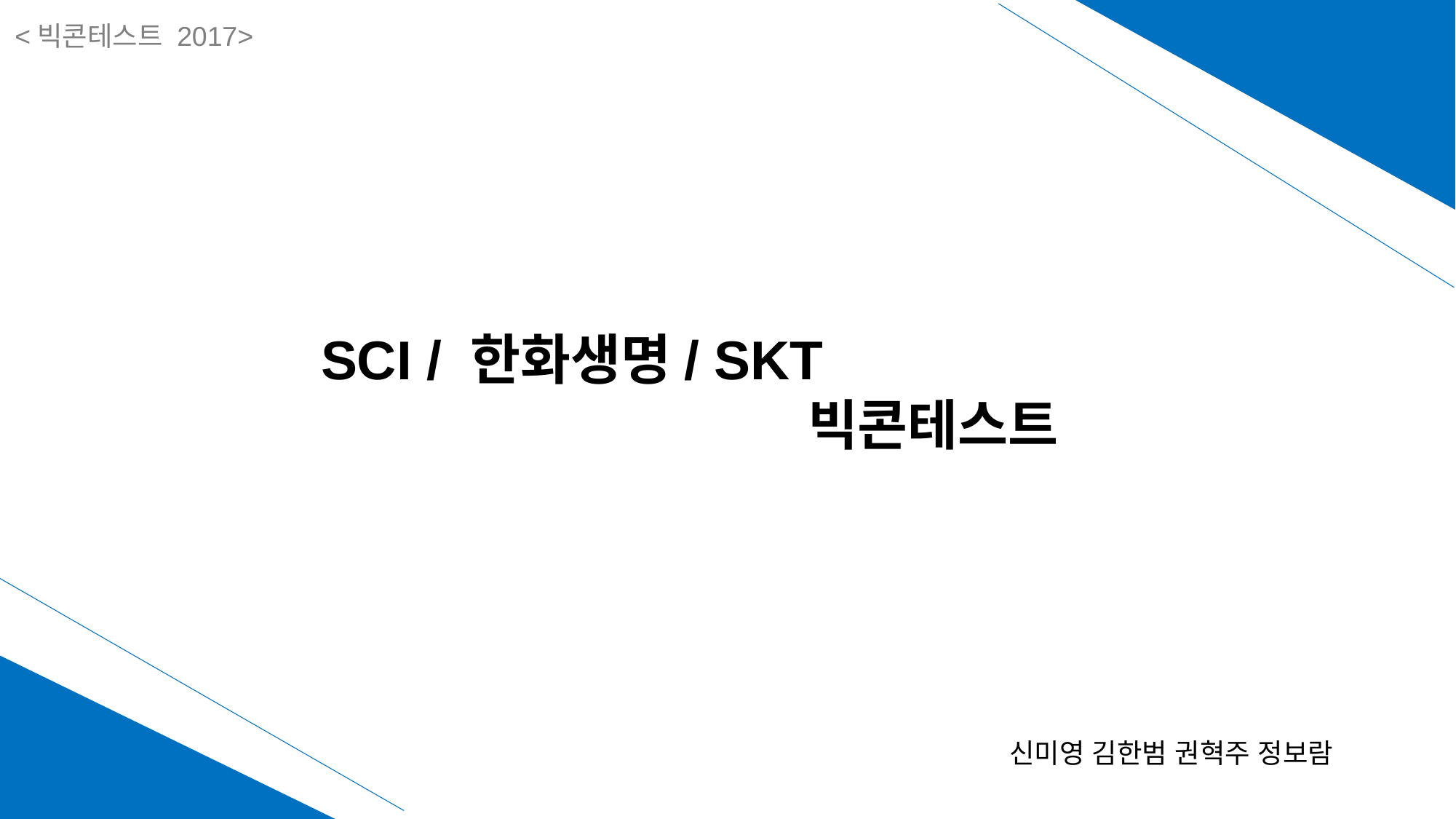

<빅콘테스트 2017>
SCI / 한화생명/ SKT
                               빅콘테스트

신미영 김한범 권혁주 정보람